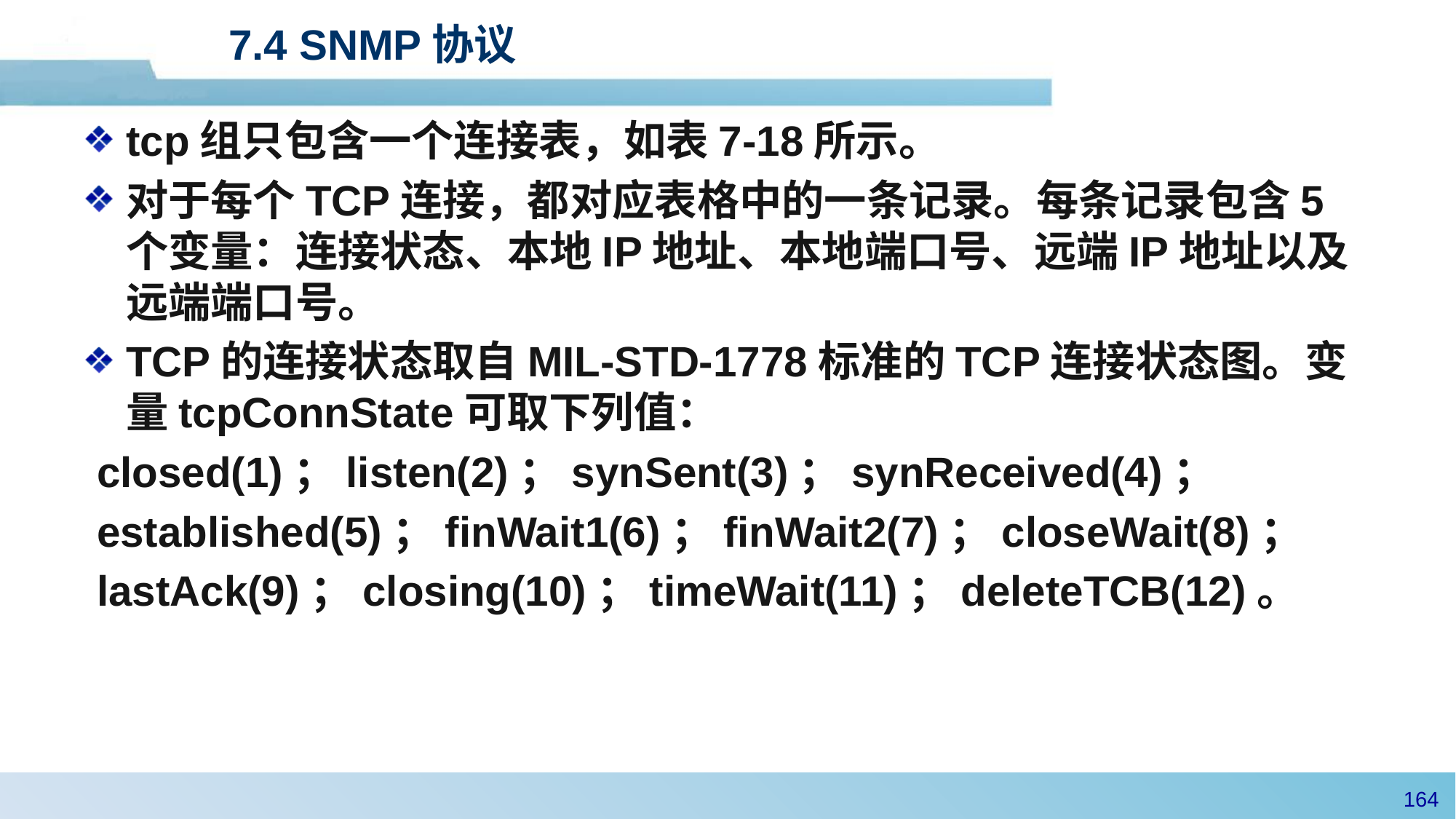

#
7.4 SNMP协议
tcp组只包含一个连接表，如表7-18所示。
对于每个TCP连接，都对应表格中的一条记录。每条记录包含5个变量：连接状态、本地IP地址、本地端口号、远端IP地址以及远端端口号。
TCP的连接状态取自MIL-STD-1778标准的TCP连接状态图。变量tcpConnState可取下列值：
 closed(1)；listen(2)；synSent(3)；synReceived(4)；
 established(5)；finWait1(6)；finWait2(7)；closeWait(8)；
 lastAck(9)；closing(10)；timeWait(11)；deleteTCB(12)。
164